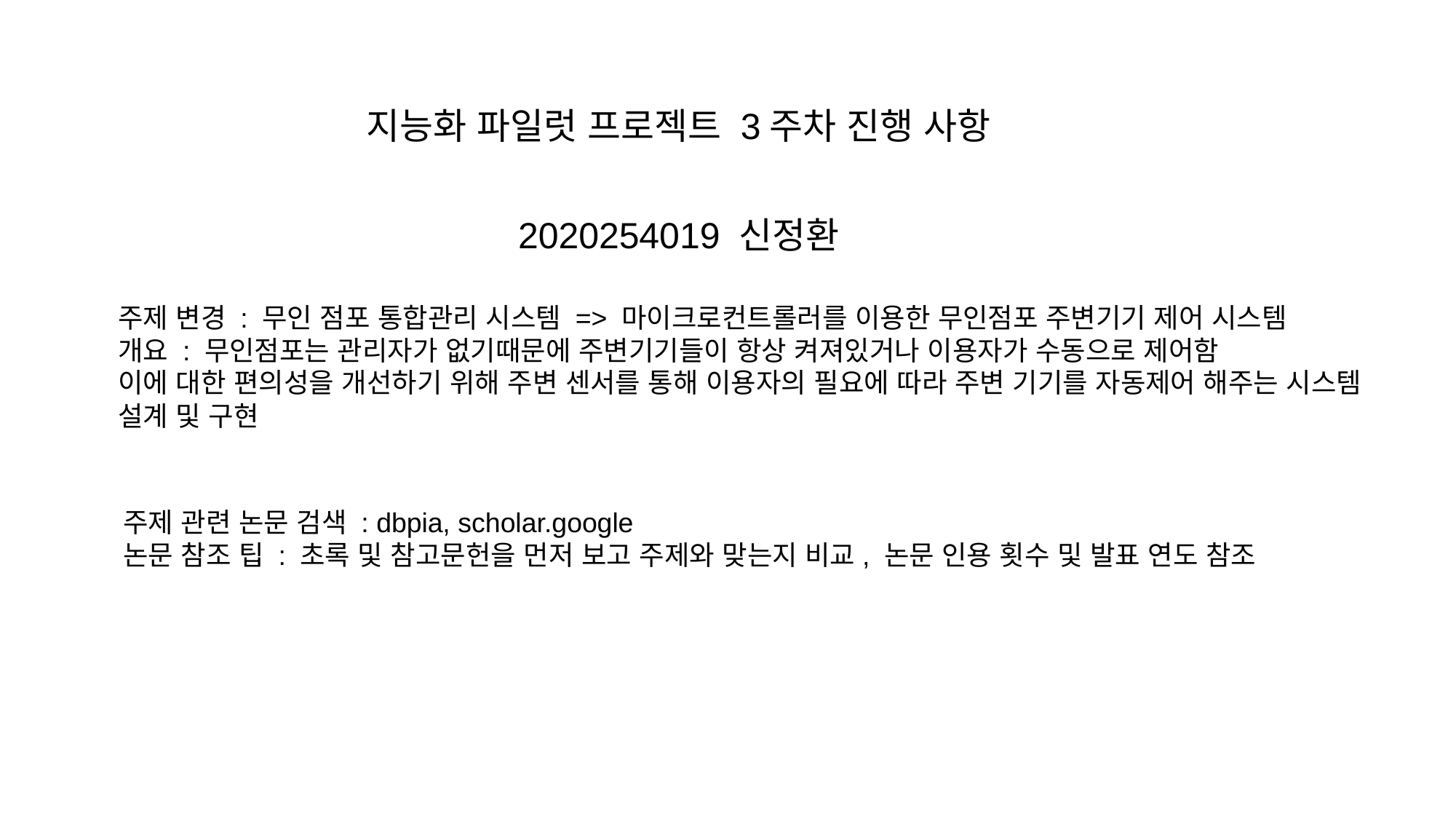

지능화 파일럿 프로젝트 3주차 진행 사항

2020254019 신정환

주제 변경 : 무인 점포 통합관리 시스템 => 마이크로컨트롤러를 이용한 무인점포 주변기기 제어 시스템
개요 : 무인점포는 관리자가 없기때문에 주변기기들이 항상 켜져있거나 이용자가 수동으로 제어함
이에 대한 편의성을 개선하기 위해 주변 센서를 통해 이용자의 필요에 따라 주변 기기를 자동제어 해주는 시스템
설계 및 구현
주제 관련 논문 검색 : dbpia, scholar.google
논문 참조 팁 : 초록 및 참고문헌을 먼저 보고 주제와 맞는지 비교, 논문 인용 횟수 및 발표 연도 참조